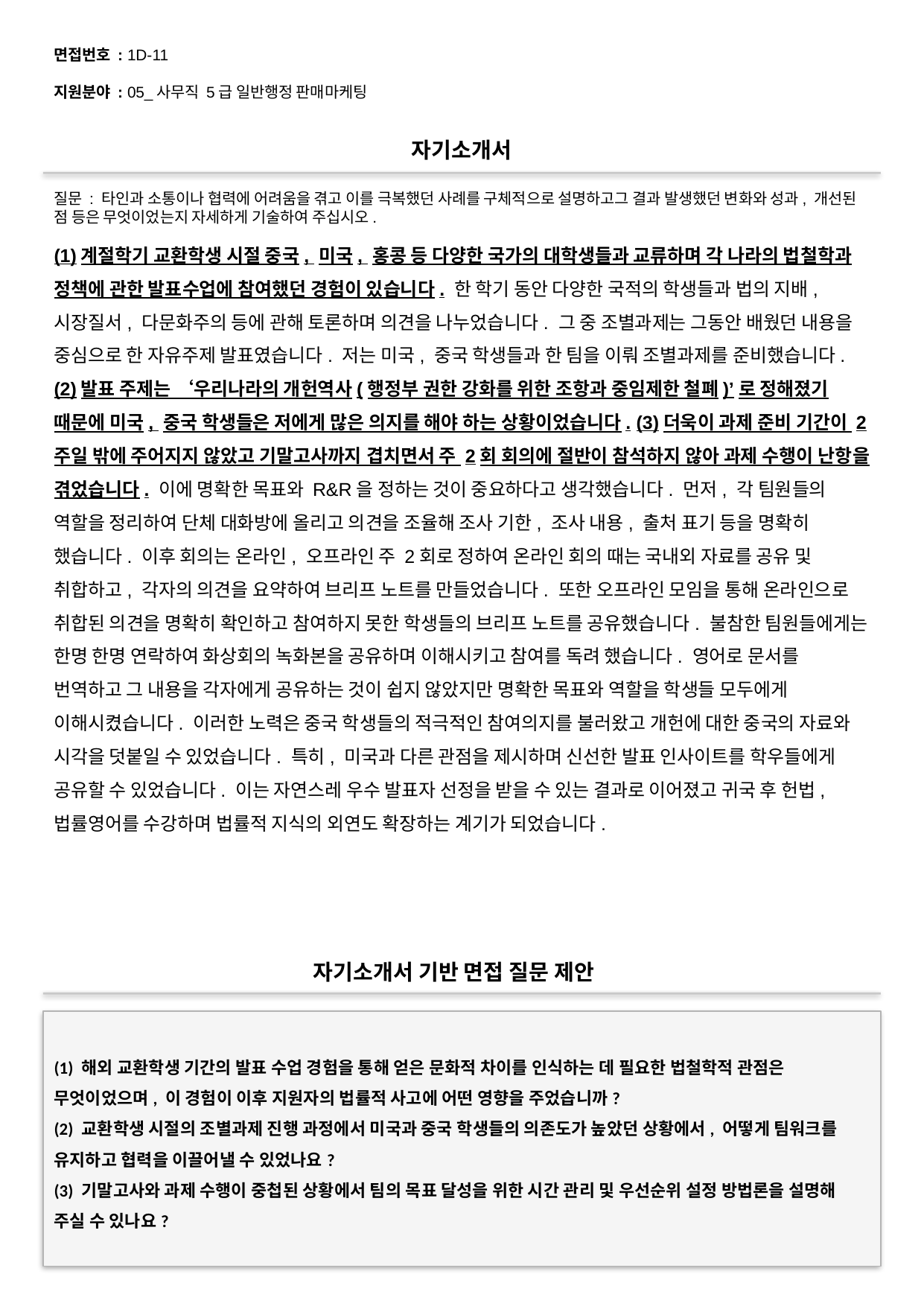

면접번호 : 1D-11

지원분야 : 05_사무직 5급 일반행정 판매마케팅
#

자기소개서

질문 : 타인과 소통이나 협력에 어려움을 겪고 이를 극복했던 사례를 구체적으로 설명하고그 결과 발생했던 변화와 성과, 개선된 점 등은 무엇이었는지 자세하게 기술하여 주십시오.

(1)계절학기 교환학생 시절 중국, 미국, 홍콩 등 다양한 국가의 대학생들과 교류하며 각 나라의 법철학과 정책에 관한 발표수업에 참여했던 경험이 있습니다. 한 학기 동안 다양한 국적의 학생들과 법의 지배, 시장질서, 다문화주의 등에 관해 토론하며 의견을 나누었습니다. 그 중 조별과제는 그동안 배웠던 내용을 중심으로 한 자유주제 발표였습니다. 저는 미국, 중국 학생들과 한 팀을 이뤄 조별과제를 준비했습니다. (2)발표 주제는 ‘우리나라의 개헌역사(행정부 권한 강화를 위한 조항과 중임제한 철폐)’로 정해졌기 때문에 미국, 중국 학생들은 저에게 많은 의지를 해야 하는 상황이었습니다. (3)더욱이 과제 준비 기간이 2주일 밖에 주어지지 않았고 기말고사까지 겹치면서 주 2회 회의에 절반이 참석하지 않아 과제 수행이 난항을 겪었습니다. 이에 명확한 목표와 R&R을 정하는 것이 중요하다고 생각했습니다. 먼저, 각 팀원들의 역할을 정리하여 단체 대화방에 올리고 의견을 조율해 조사 기한, 조사 내용, 출처 표기 등을 명확히 했습니다. 이후 회의는 온라인, 오프라인 주 2회로 정하여 온라인 회의 때는 국내외 자료를 공유 및 취합하고, 각자의 의견을 요약하여 브리프 노트를 만들었습니다. 또한 오프라인 모임을 통해 온라인으로 취합된 의견을 명확히 확인하고 참여하지 못한 학생들의 브리프 노트를 공유했습니다. 불참한 팀원들에게는 한명 한명 연락하여 화상회의 녹화본을 공유하며 이해시키고 참여를 독려 했습니다. 영어로 문서를 번역하고 그 내용을 각자에게 공유하는 것이 쉽지 않았지만 명확한 목표와 역할을 학생들 모두에게 이해시켰습니다. 이러한 노력은 중국 학생들의 적극적인 참여의지를 불러왔고 개헌에 대한 중국의 자료와 시각을 덧붙일 수 있었습니다. 특히, 미국과 다른 관점을 제시하며 신선한 발표 인사이트를 학우들에게 공유할 수 있었습니다. 이는 자연스레 우수 발표자 선정을 받을 수 있는 결과로 이어졌고 귀국 후 헌법, 법률영어를 수강하며 법률적 지식의 외연도 확장하는 계기가 되었습니다.

자기소개서 기반 면접 질문 제안

(1) 해외 교환학생 기간의 발표 수업 경험을 통해 얻은 문화적 차이를 인식하는 데 필요한 법철학적 관점은 무엇이었으며, 이 경험이 이후 지원자의 법률적 사고에 어떤 영향을 주었습니까?
(2) 교환학생 시절의 조별과제 진행 과정에서 미국과 중국 학생들의 의존도가 높았던 상황에서, 어떻게 팀워크를 유지하고 협력을 이끌어낼 수 있었나요?
(3) 기말고사와 과제 수행이 중첩된 상황에서 팀의 목표 달성을 위한 시간 관리 및 우선순위 설정 방법론을 설명해 주실 수 있나요?